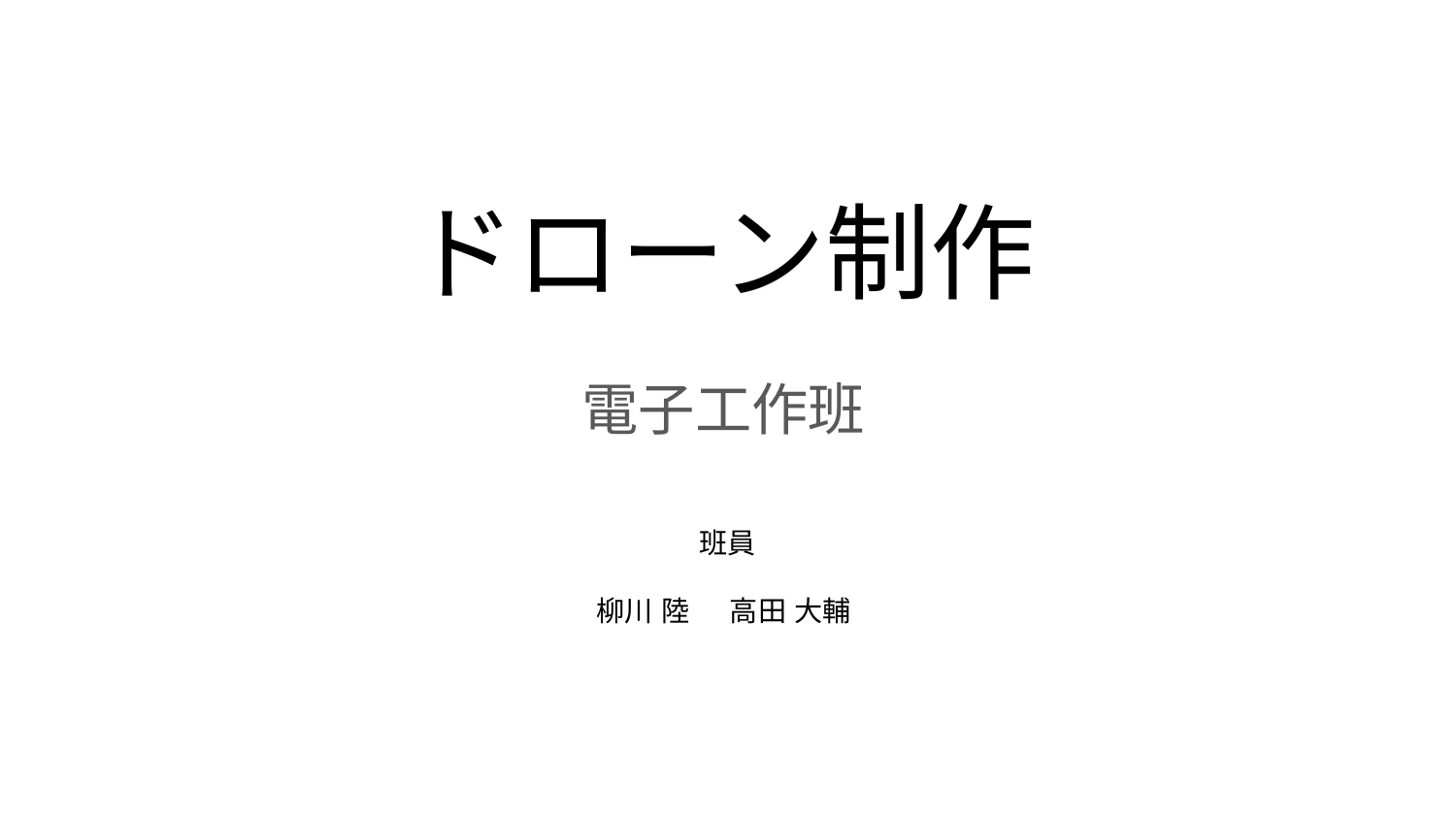

# ドローン制作
電子工作班
班員

柳川 陸     高田 大輔